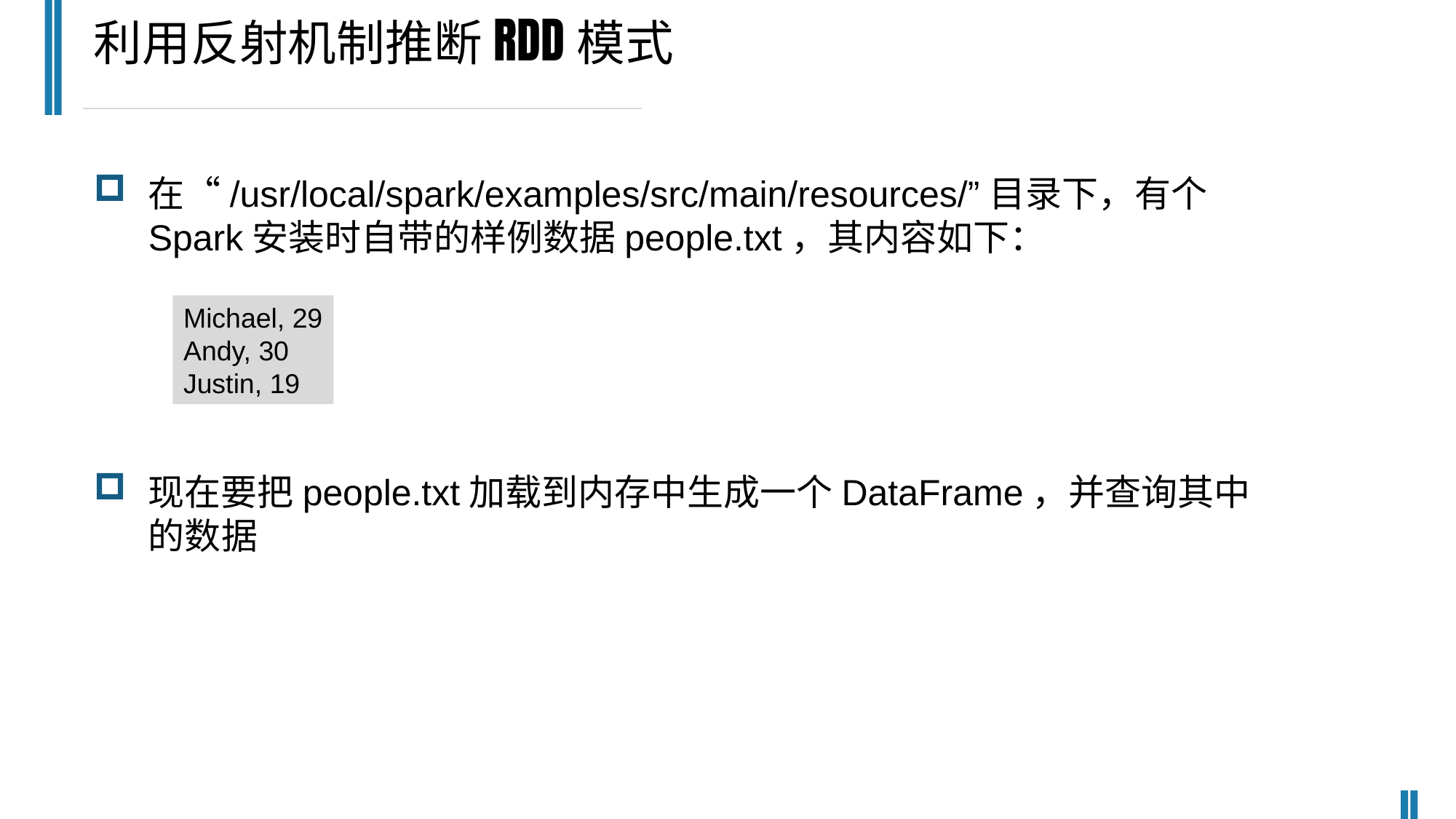

利用反射机制推断RDD模式

在“/usr/local/spark/examples/src/main/resources/”目录下，有个Spark安装时自带的样例数据people.txt，其内容如下：

现在要把people.txt加载到内存中生成一个DataFrame，并查询其中的数据

Michael, 29
Andy, 30
Justin, 19